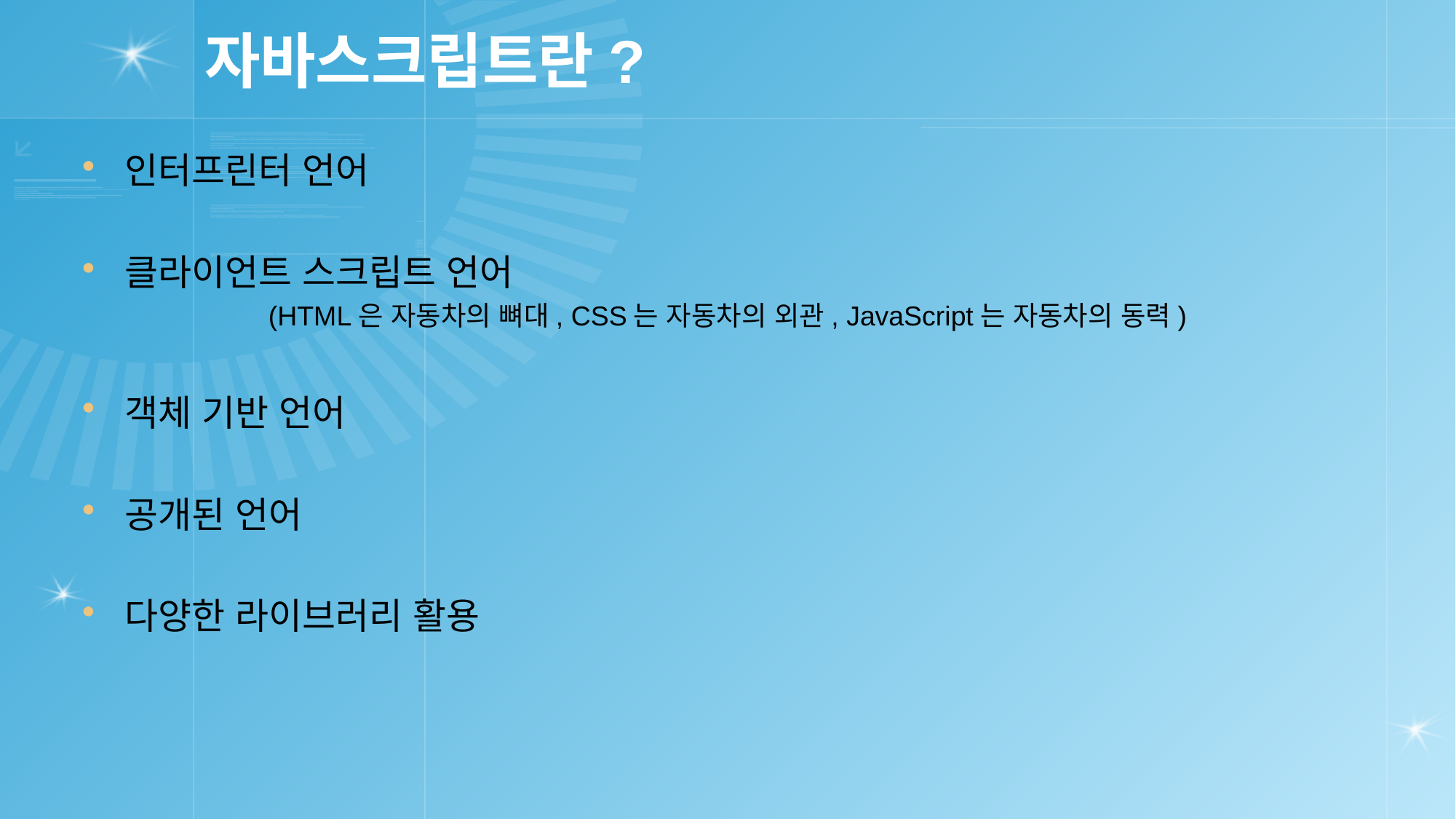

# 자바스크립트란?
인터프린터 언어

클라이언트 스크립트 언어
(HTML은 자동차의 뼈대, CSS는 자동차의 외관, JavaScript는 자동차의 동력)

객체 기반 언어

공개된 언어

다양한 라이브러리 활용